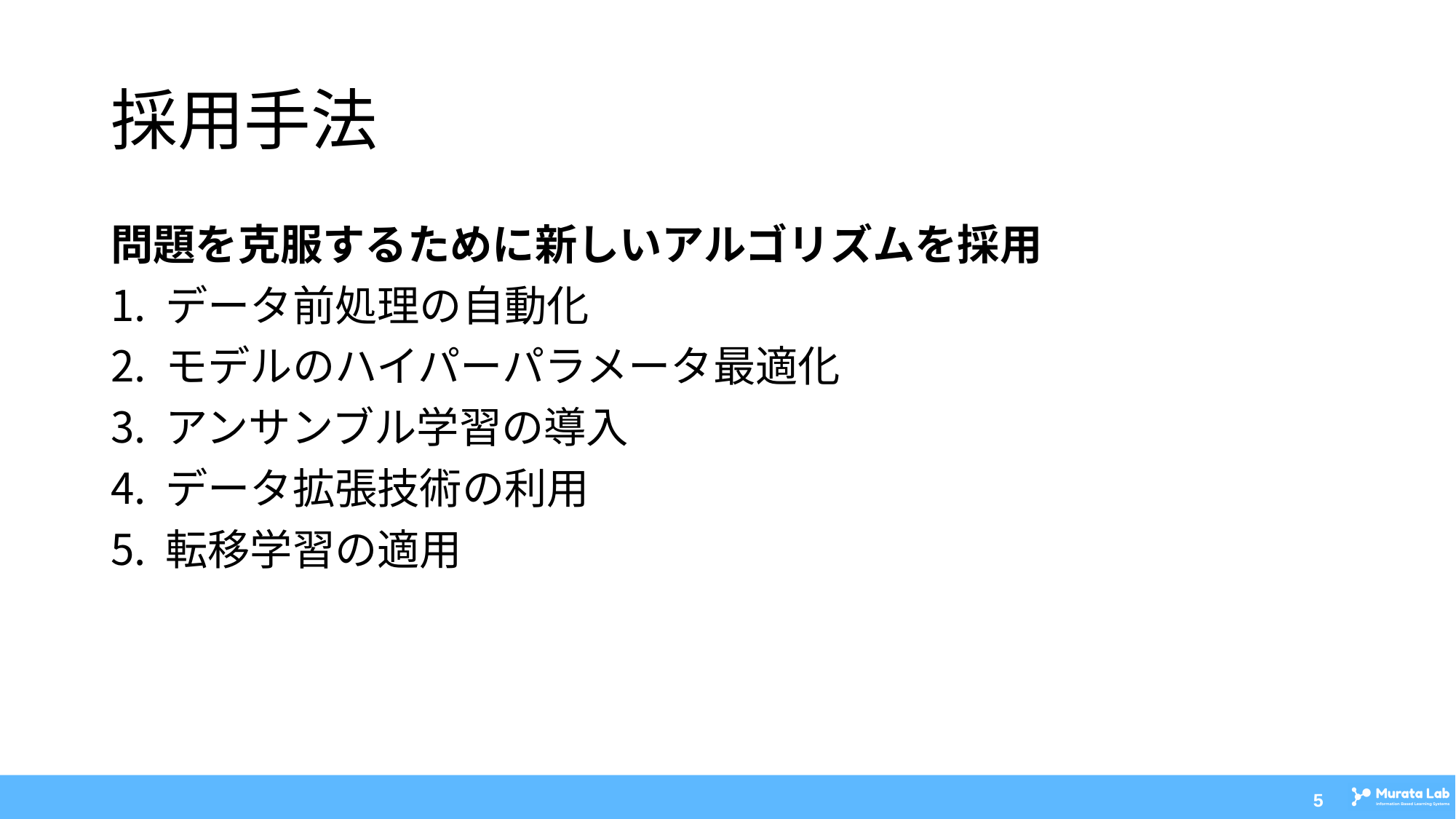

# 採用手法
問題を克服するために新しいアルゴリズムを採用
データ前処理の自動化
モデルのハイパーパラメータ最適化
アンサンブル学習の導入
データ拡張技術の利用
転移学習の適用
5